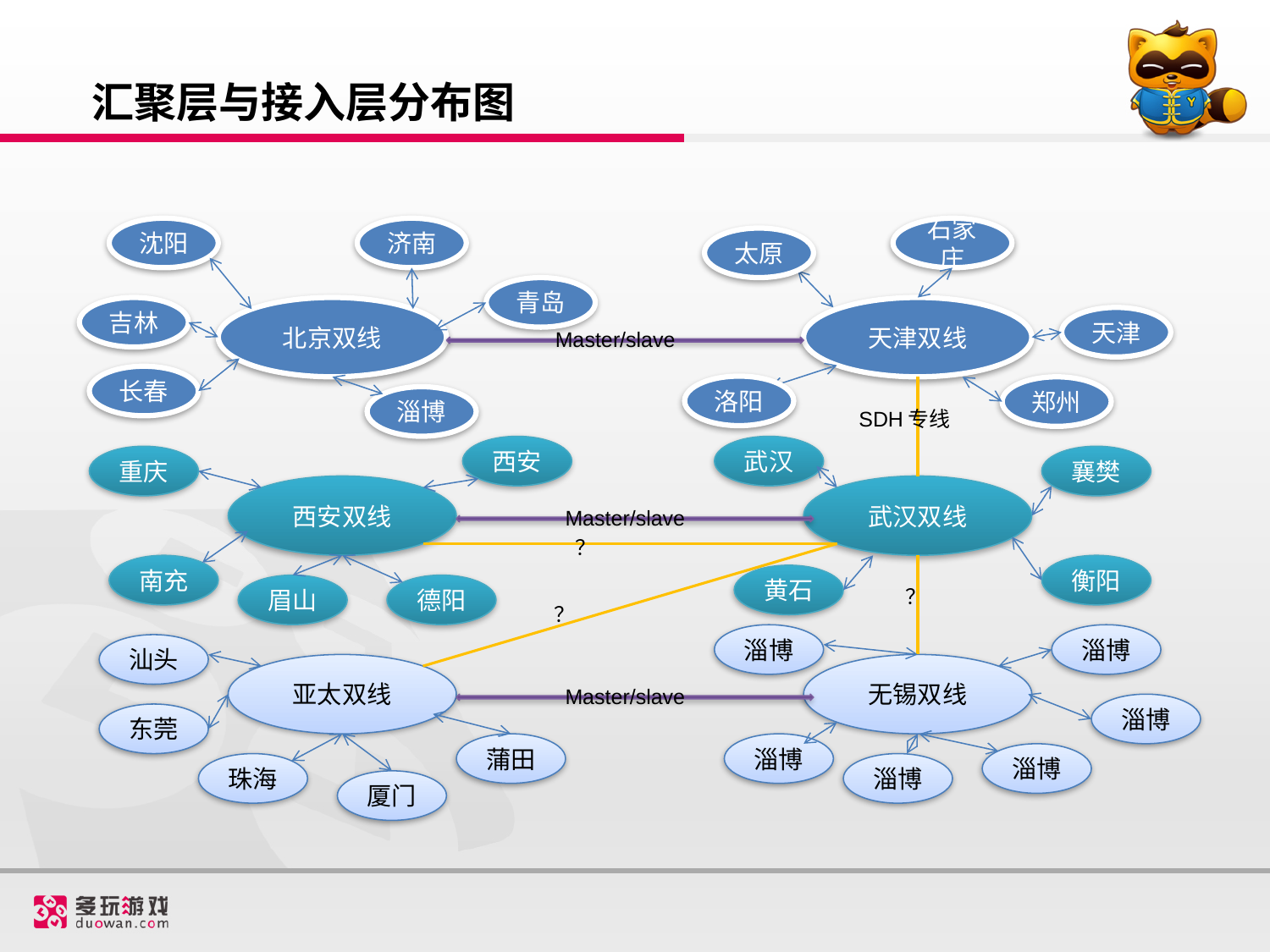

汇聚层与接入层分布图
沈阳
济南
石家庄
太原
青岛
吉林
北京双线
天津双线
天津
Master/slave

长春
洛阳
郑州
淄博
SDH专线
西安
武汉
重庆
襄樊
西安双线
武汉双线
Master/slave

？
南充
衡阳
黄石
眉山
德阳
？
？
淄博
淄博
汕头
亚太双线
无锡双线
Master/slave

淄博
东莞
蒲田
淄博
淄博
珠海
淄博
厦门